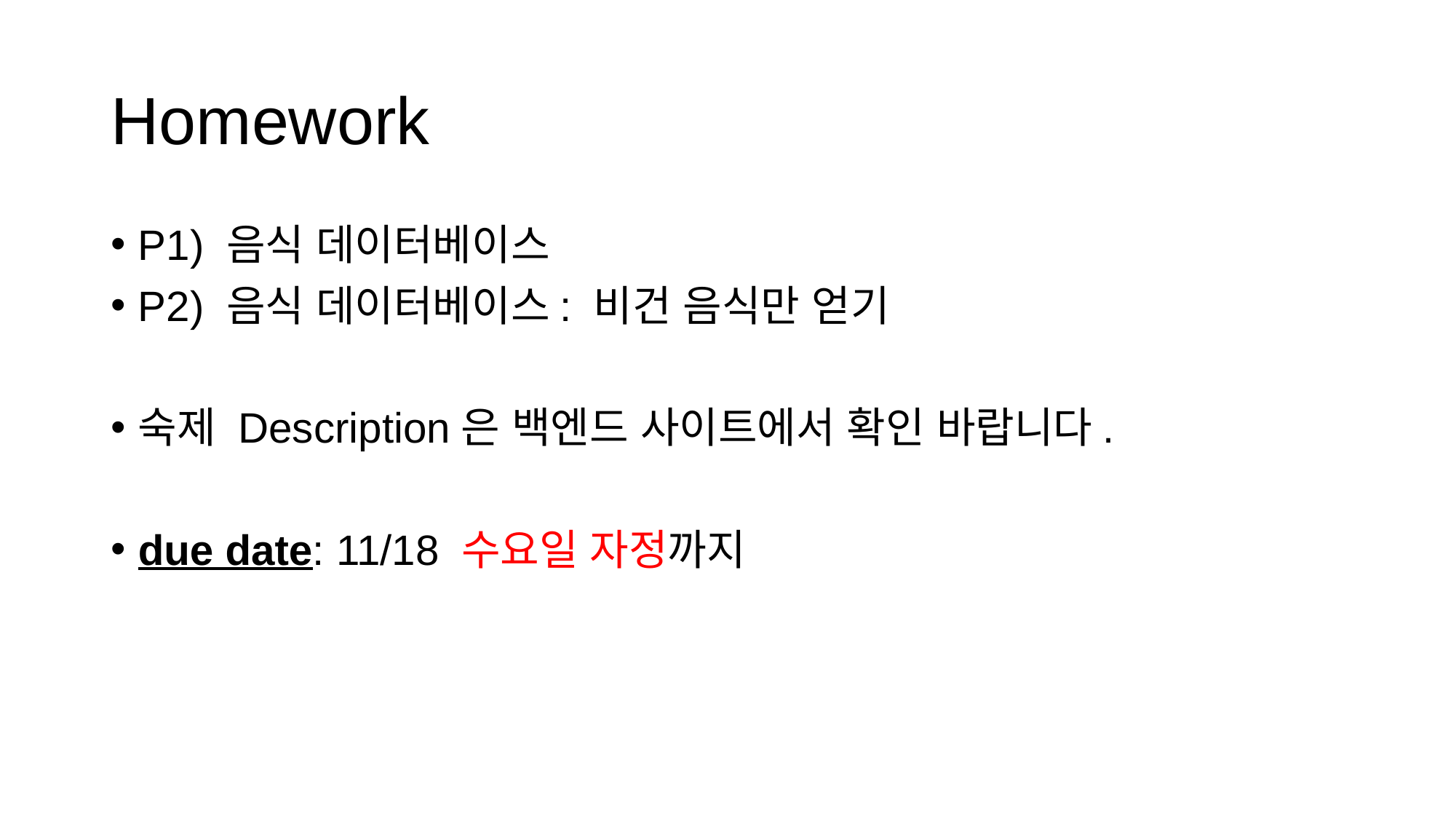

# Homework
P1) 음식 데이터베이스
P2) 음식 데이터베이스: 비건 음식만 얻기

숙제 Description은 백엔드 사이트에서 확인 바랍니다.

due date: 11/18 수요일 자정까지